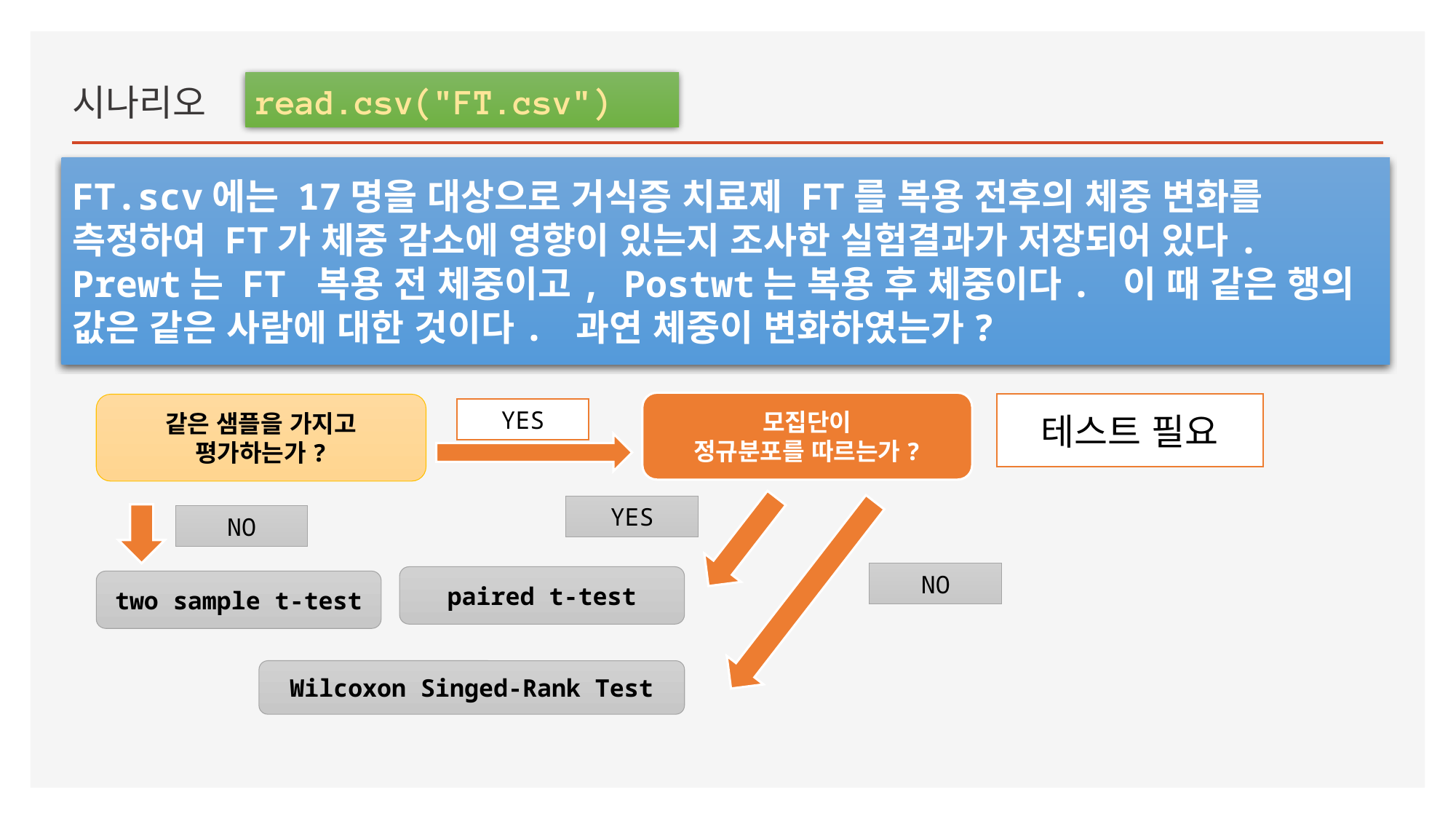

시나리오
read.csv("FT.csv")
FT.scv에는 17명을 대상으로 거식증 치료제 FT를 복용 전후의 체중 변화를 측정하여 FT가 체중 감소에 영향이 있는지 조사한 실험결과가 저장되어 있다. Prewt는 FT 복용 전 체중이고, Postwt는 복용 후 체중이다. 이 때 같은 행의 값은 같은 사람에 대한 것이다. 과연 체중이 변화하였는가?
모집단이
정규분포를 따르는가?
같은 샘플을 가지고 평가하는가?
YES

YES
NO

NO
paired t-test
two sample t-test

Wilcoxon Singed-Rank Test
테스트 필요